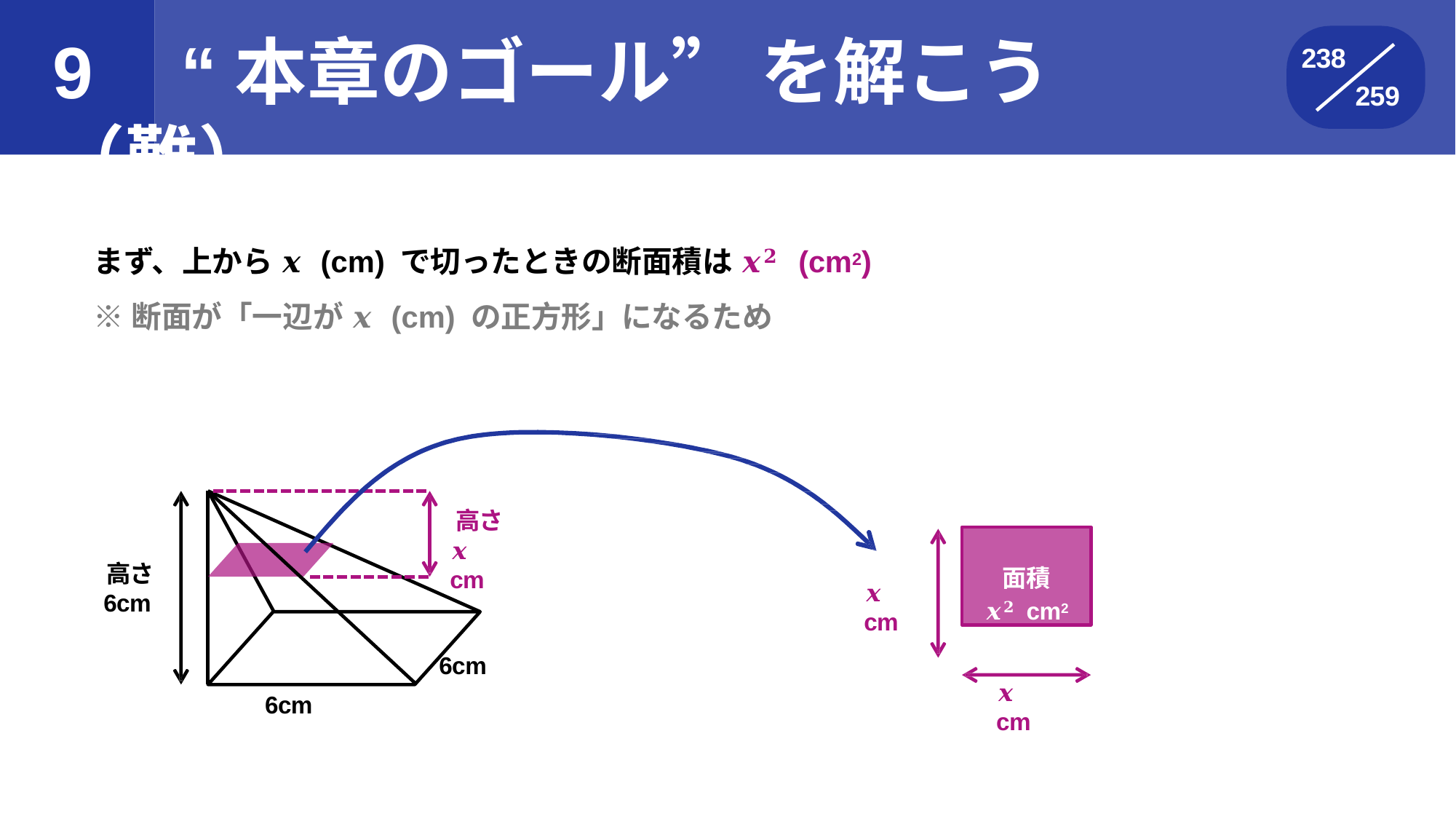

# 9	“本章のゴール” を解こう（難）
238
259
まず、上から 𝒙 (cm) で切ったときの断面積は 𝒙𝟐 (cm2)
※断面が「一辺が 𝒙 (cm) の正方形」になるため

高さ
𝒙 cm

面積
𝒙𝟐 cm2

高さ
6cm
𝒙 cm
6cm

𝒙 cm
6cm